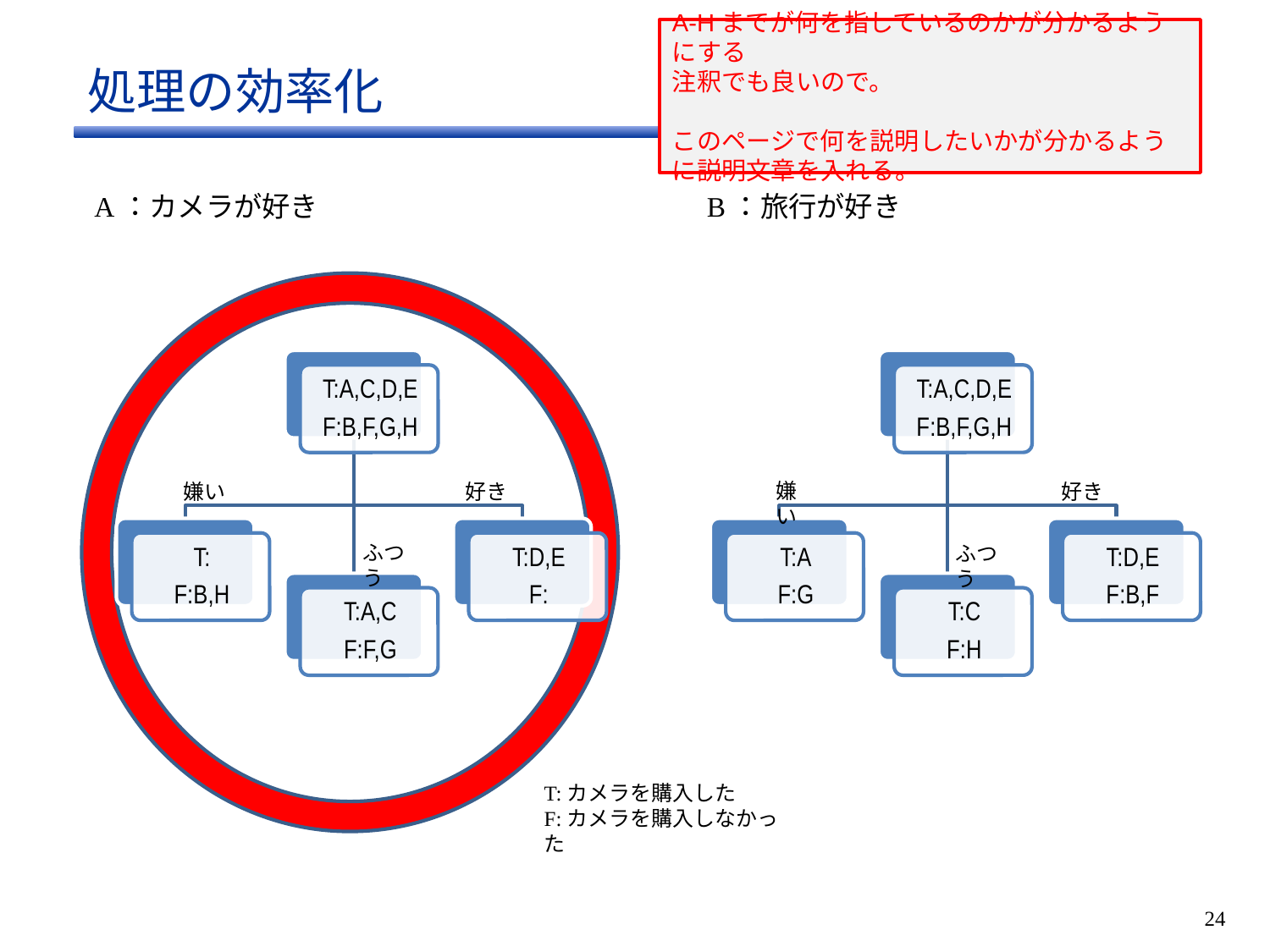

A-Hまでが何を指しているのかが分かるようにする
注釈でも良いので。

このページで何を説明したいかが分かるように説明文章を入れる。
# 処理の効率化
A：カメラが好き
B：旅行が好き

T:A,C,D,E
F:B,F,G,H
T:A
F:G
T:C
F:H
T:D,E
F:B,F
T:A,C,D,E
F:B,F,G,H
T:
F:B,H
T:A,C
F:F,G
T:D,E
F:
嫌い
好き
嫌い
好き
ふつう
ふつう
T:カメラを購入した
F:カメラを購入しなかった